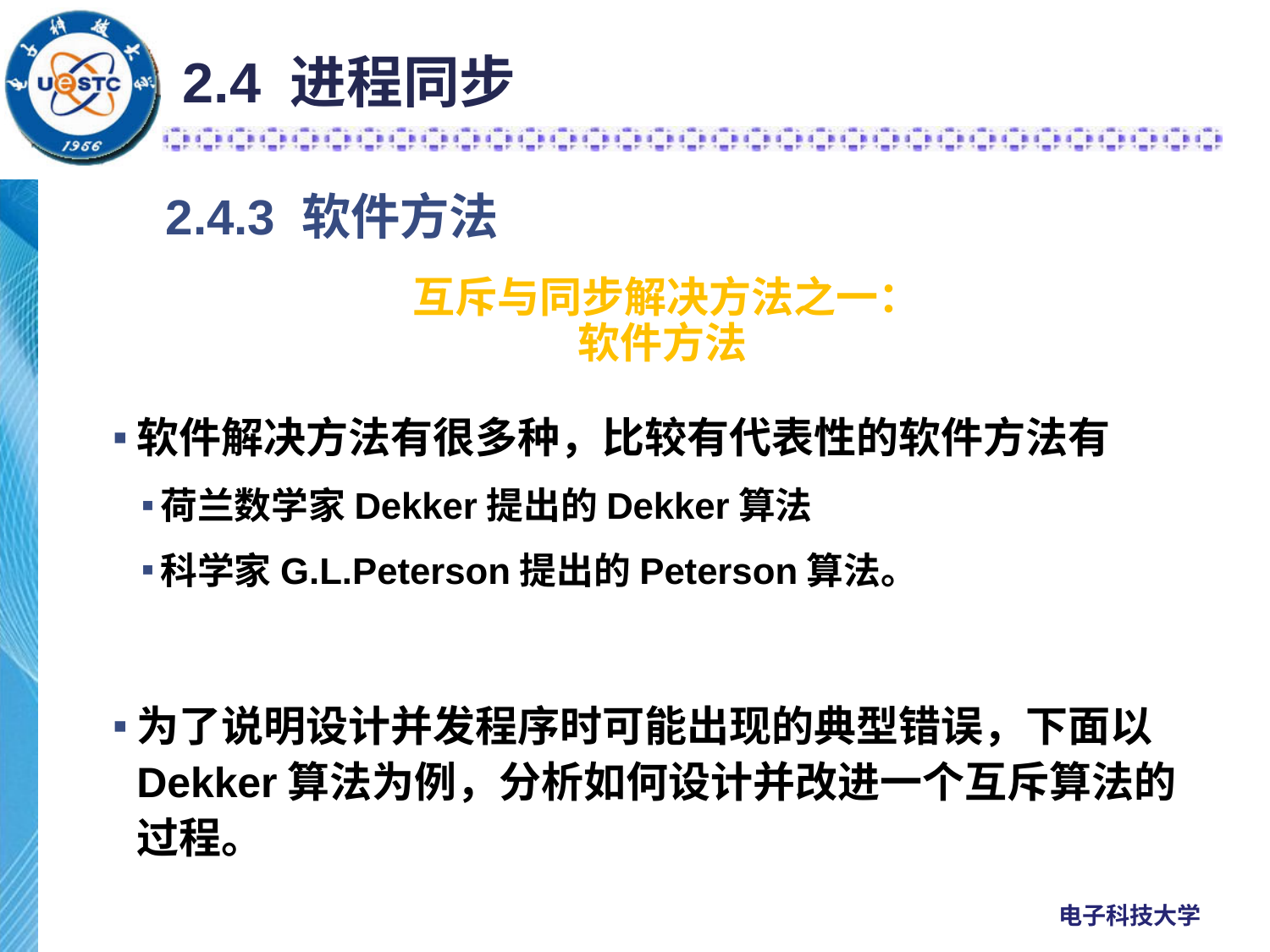

2.4 进程同步
2.4.3 软件方法
# 互斥与同步解决方法之一： 软件方法

软件解决方法有很多种，比较有代表性的软件方法有
荷兰数学家Dekker提出的Dekker算法
科学家G.L.Peterson提出的Peterson算法。

为了说明设计并发程序时可能出现的典型错误，下面以Dekker算法为例，分析如何设计并改进一个互斥算法的过程。